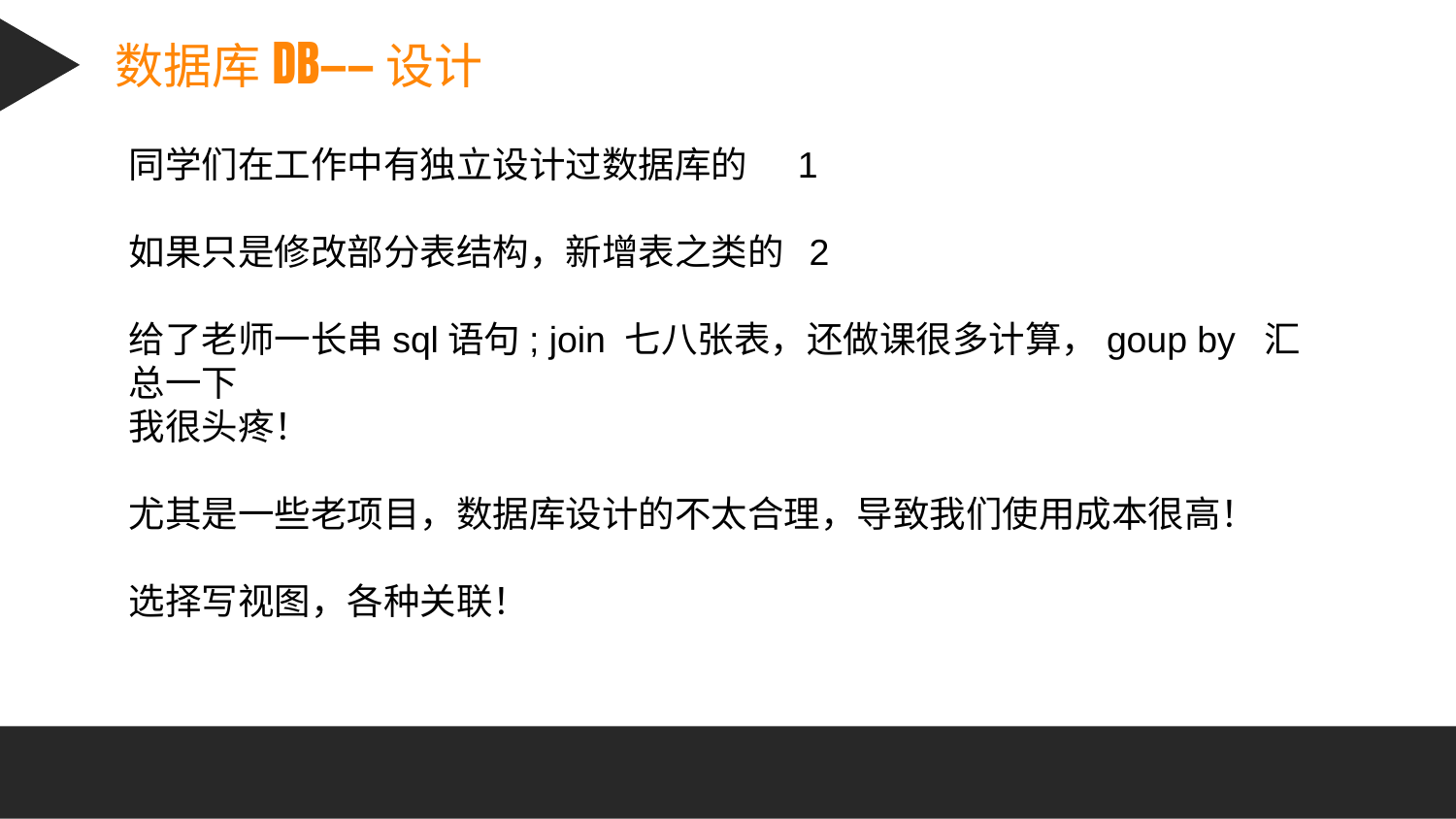

数据库DB——设计
同学们在工作中有独立设计过数据库的     1

如果只是修改部分表结构，新增表之类的  2

给了老师一长串sql语句; join 七八张表，还做课很多计算，goup by  汇总一下
我很头疼！

尤其是一些老项目，数据库设计的不太合理，导致我们使用成本很高！

选择写视图，各种关联！